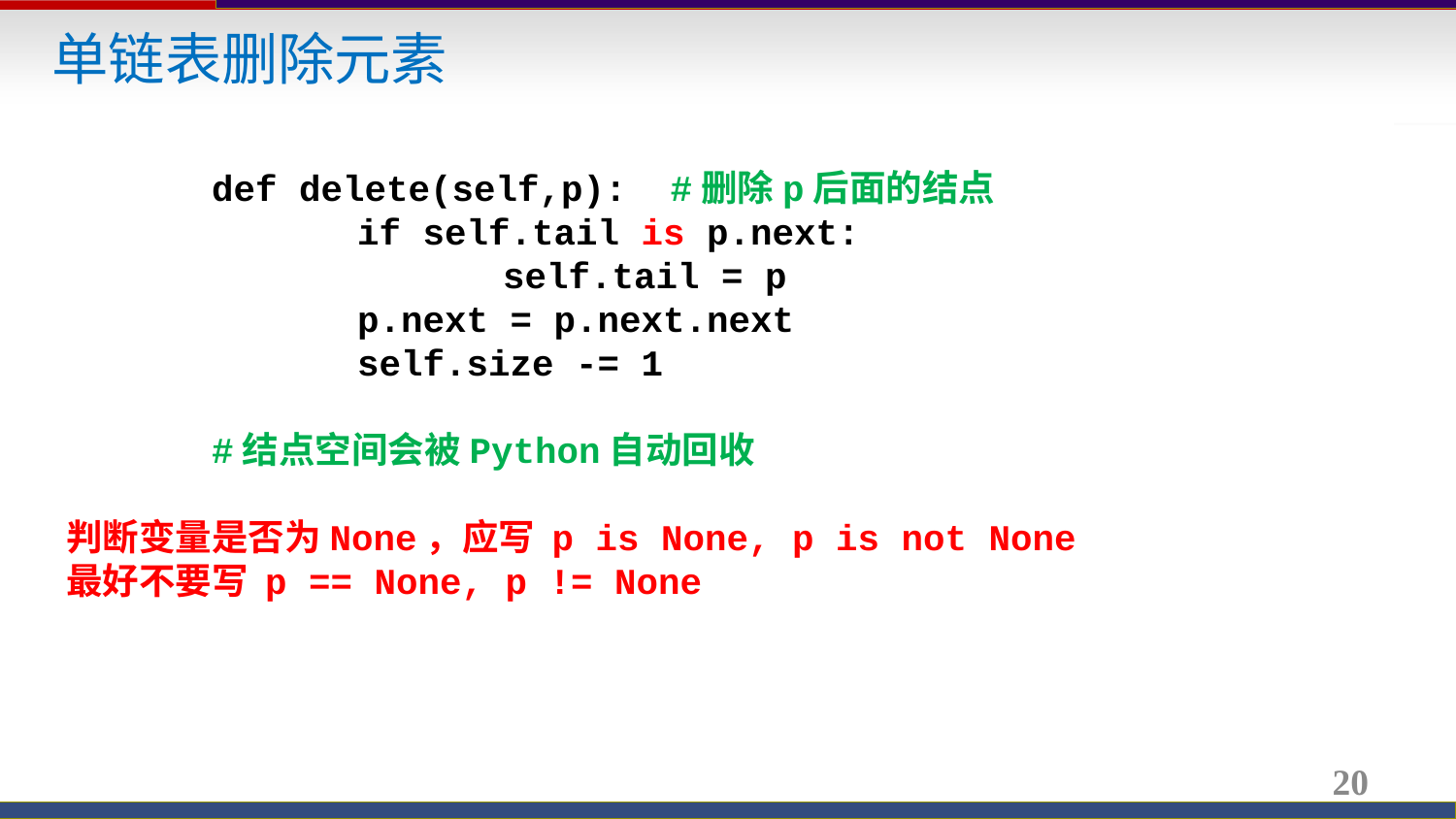

单链表删除元素

	def delete(self,p):  #删除p后面的结点
		if self.tail is p.next:
			self.tail = p
		p.next = p.next.next
		self.size -= 1

	#结点空间会被Python自动回收

判断变量是否为None，应写 p is None, p is not None
最好不要写 p == None, p != None